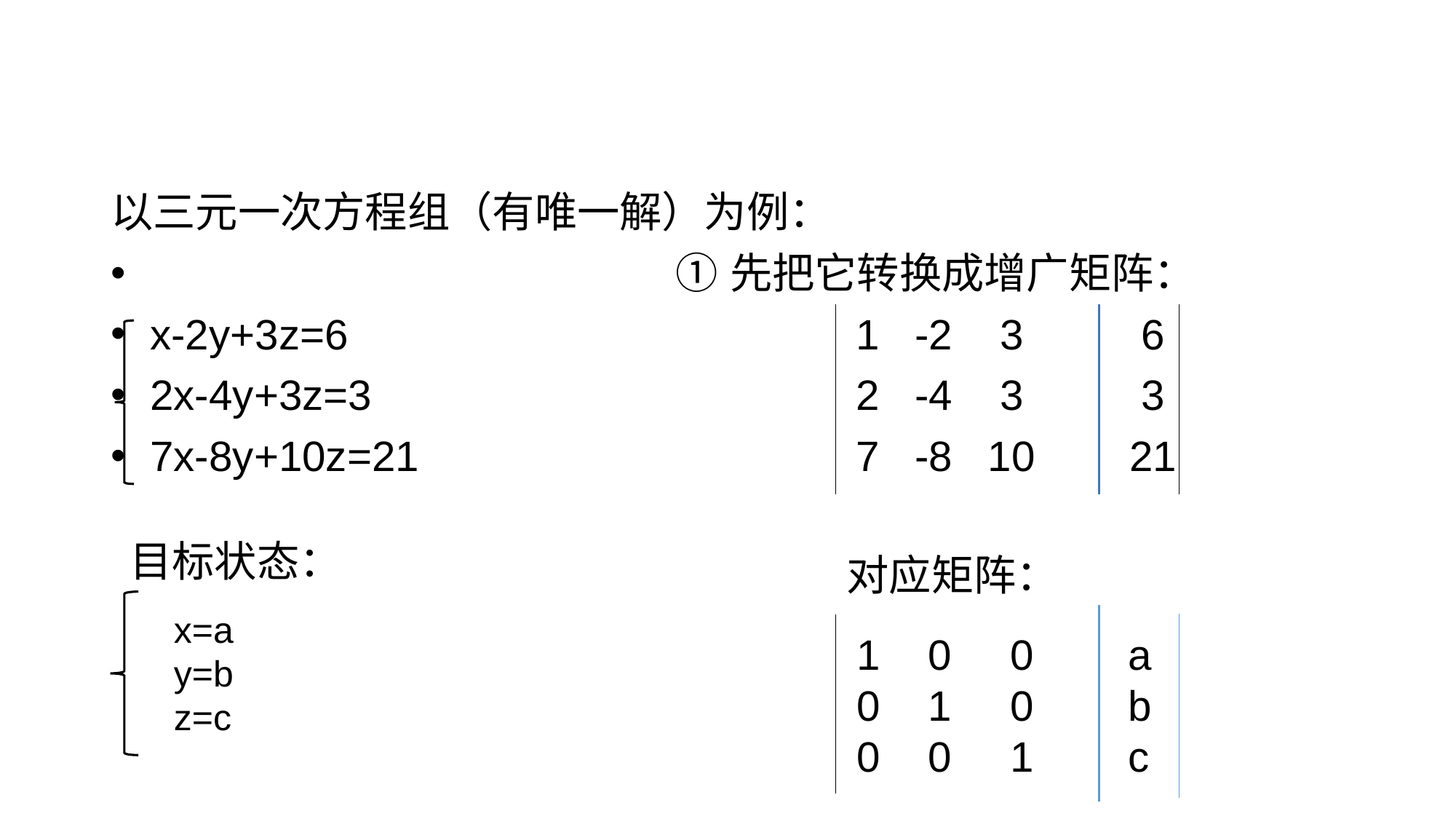

以三元一次方程组（有唯一解）为例：
                                                         ①先把它转换成增广矩阵：
 x-2y+3z=6                                           1   -2    3          6
 2x-4y+3z=3                                         2   -4    3          3
 7x-8y+10z=21                                     7   -8   10        21

目标状态：
对应矩阵：

x=a
y=b
z=c
1    0     0        a
0    1     0        b
0    0     1        c